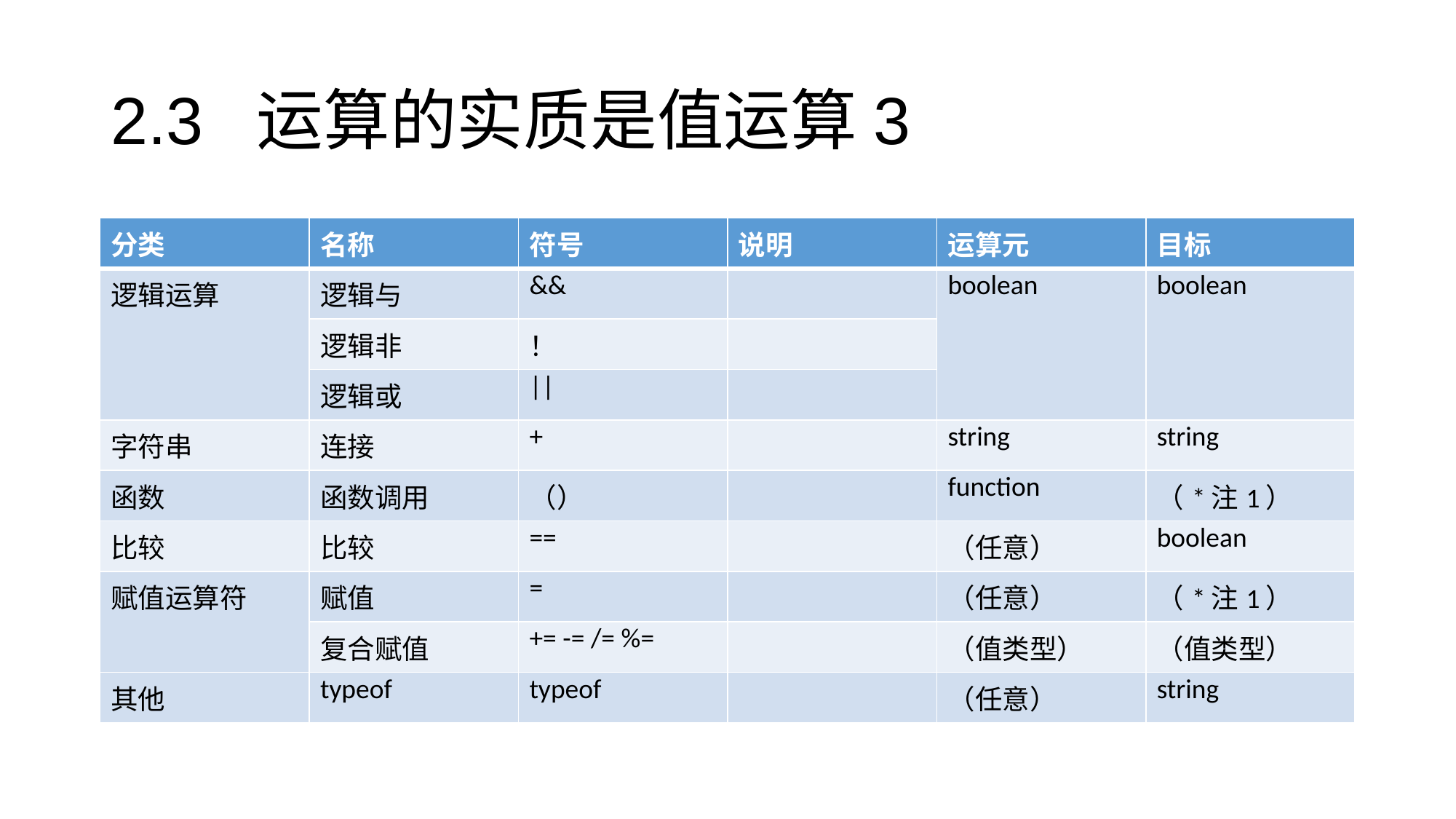

# 2.3  运算的实质是值运算3
| 分类 | 名称 | 符号 | 说明 | 运算元 | 目标 |
| --- | --- | --- | --- | --- | --- |
| 逻辑运算 | 逻辑与 | && |  | boolean | boolean |
|  | 逻辑非 | ！ |  |  |  |
|  | 逻辑或 | || |  |  |  |
| 字符串 | 连接 | + |  | string | string |
| 函数 | 函数调用 | （） |  | function | （\*注1） |
| 比较 | 比较 | == |  | （任意） | boolean |
| 赋值运算符 | 赋值 | = |  | （任意） | （\*注1） |
|  | 复合赋值 | += -= /= %= |  | （值类型） | （值类型） |
| 其他 | typeof | typeof |  | （任意） | string |